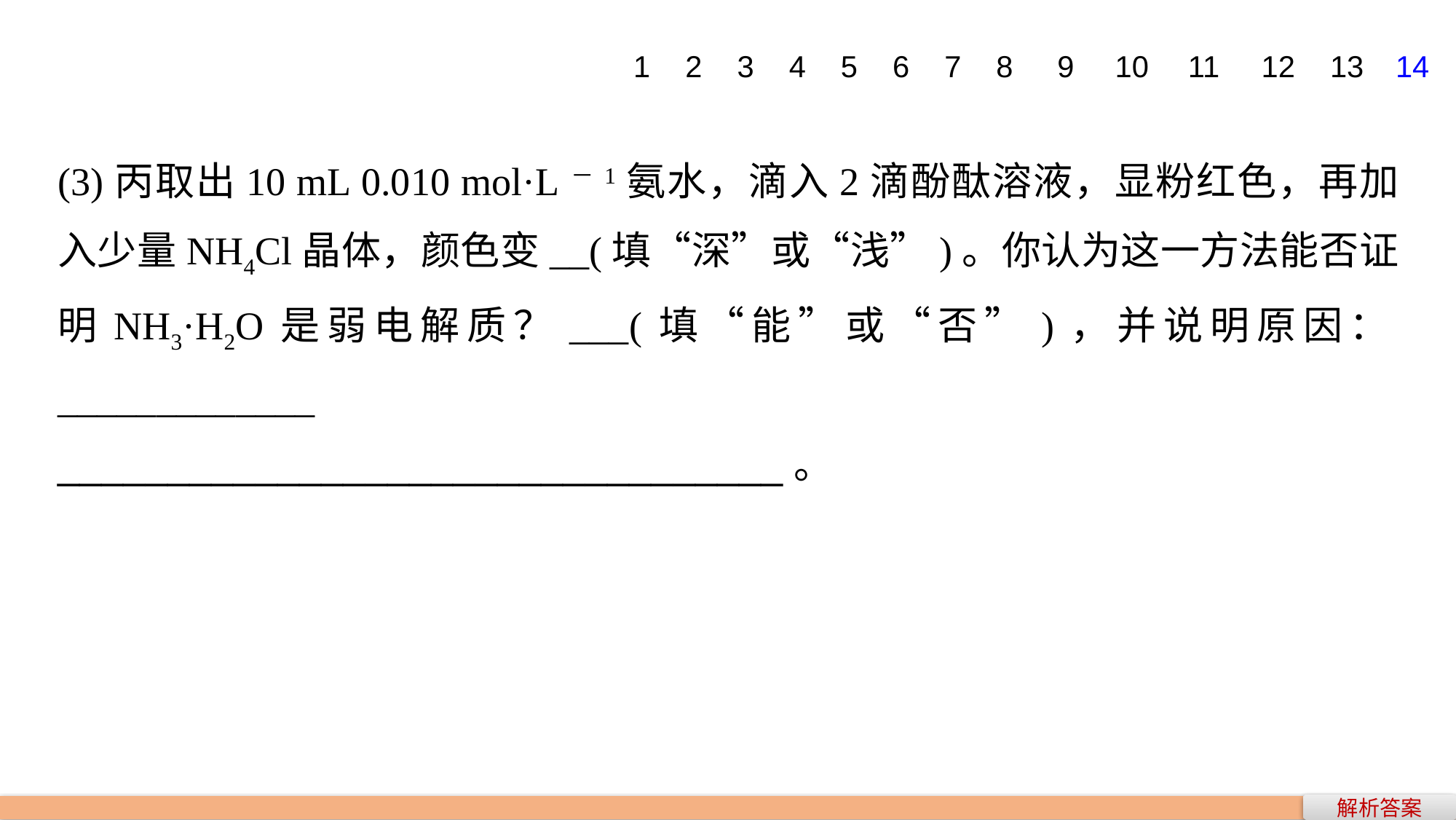

1
2
3
4
5
6
7
8
9
10
11
12
13
14
(3)丙取出10 mL 0.010 mol·L－1氨水，滴入2滴酚酞溶液，显粉红色，再加入少量NH4Cl晶体，颜色变__(填“深”或“浅”)。你认为这一方法能否证明NH3·H2O是弱电解质？___(填“能”或“否”)，并说明原因：_____________
_________________________________。
解析答案